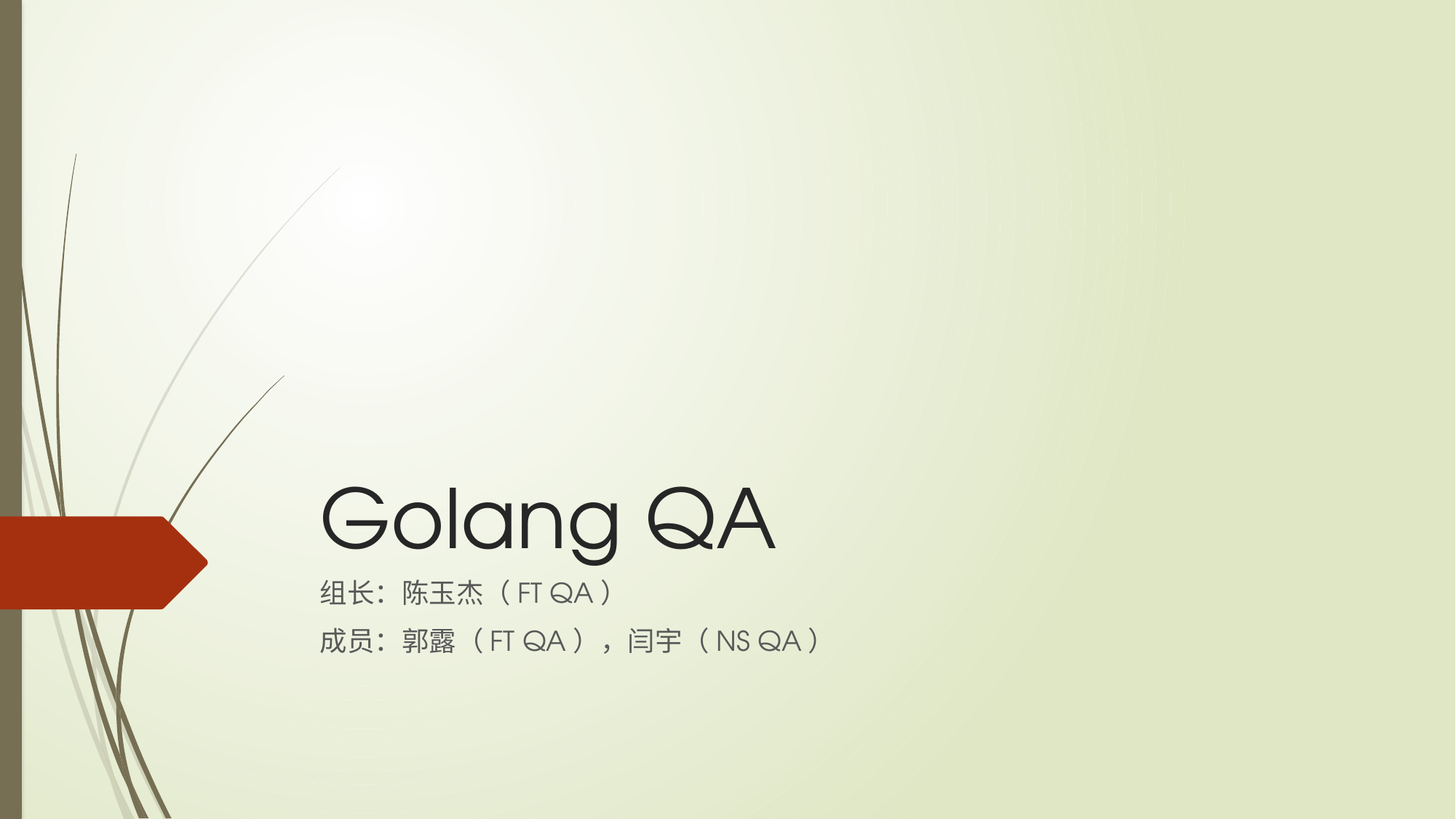

# Golang QA
组长：陈玉杰（FT QA）
成员：郭露（FT QA），闫宇（NS QA）